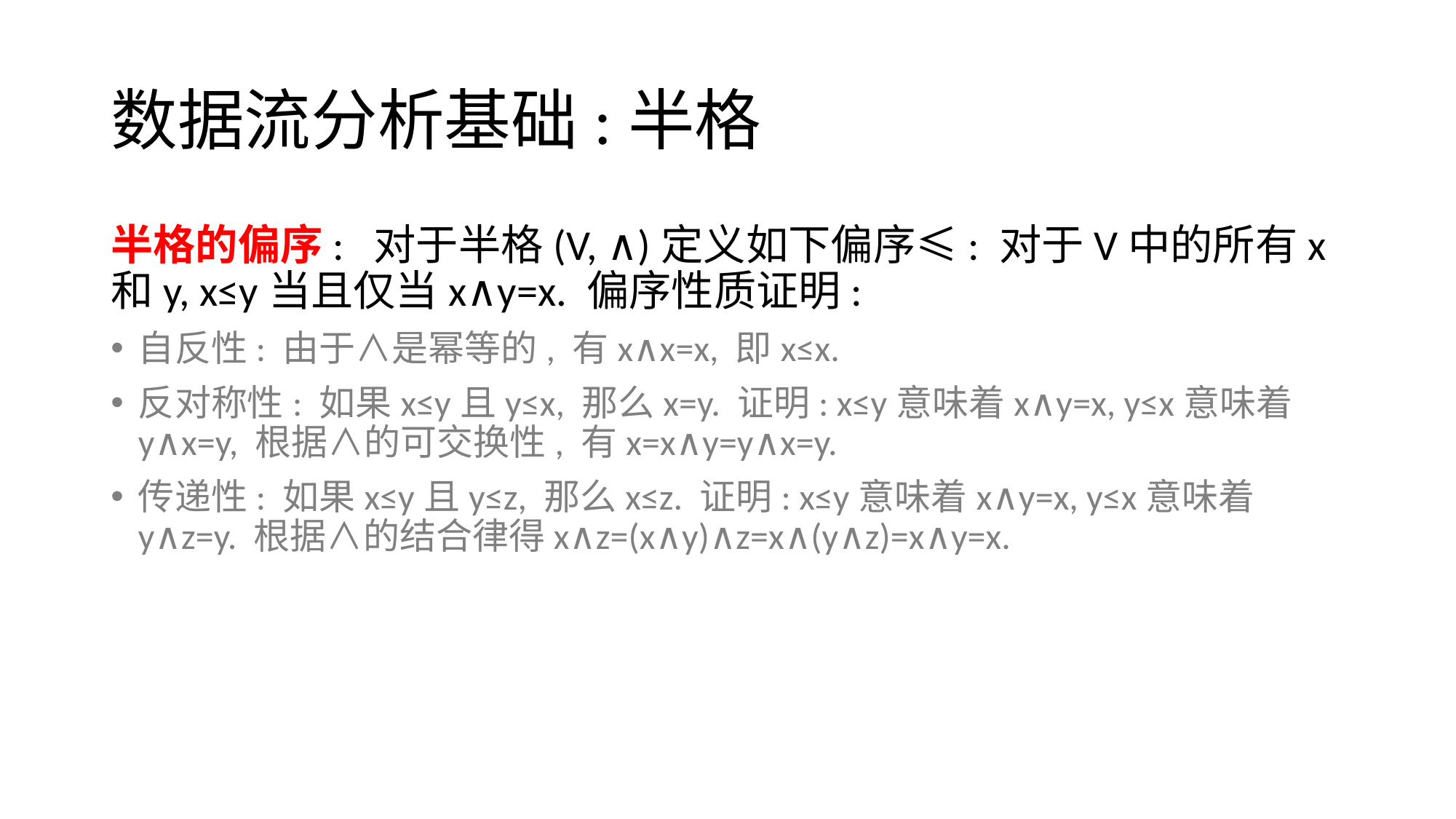

# 数据流分析基础:半格
半格的偏序:  对于半格(V, ∧)定义如下偏序≤: 对于V中的所有x和y, x≤y当且仅当x∧y=x. 偏序性质证明:
自反性: 由于∧是幂等的, 有x∧x=x, 即x≤x.
反对称性: 如果x≤y且y≤x, 那么x=y. 证明: x≤y意味着x∧y=x, y≤x意味着y∧x=y, 根据∧的可交换性, 有x=x∧y=y∧x=y.
传递性: 如果x≤y且y≤z, 那么x≤z. 证明: x≤y意味着x∧y=x, y≤x意味着y∧z=y. 根据∧的结合律得x∧z=(x∧y)∧z=x∧(y∧z)=x∧y=x.